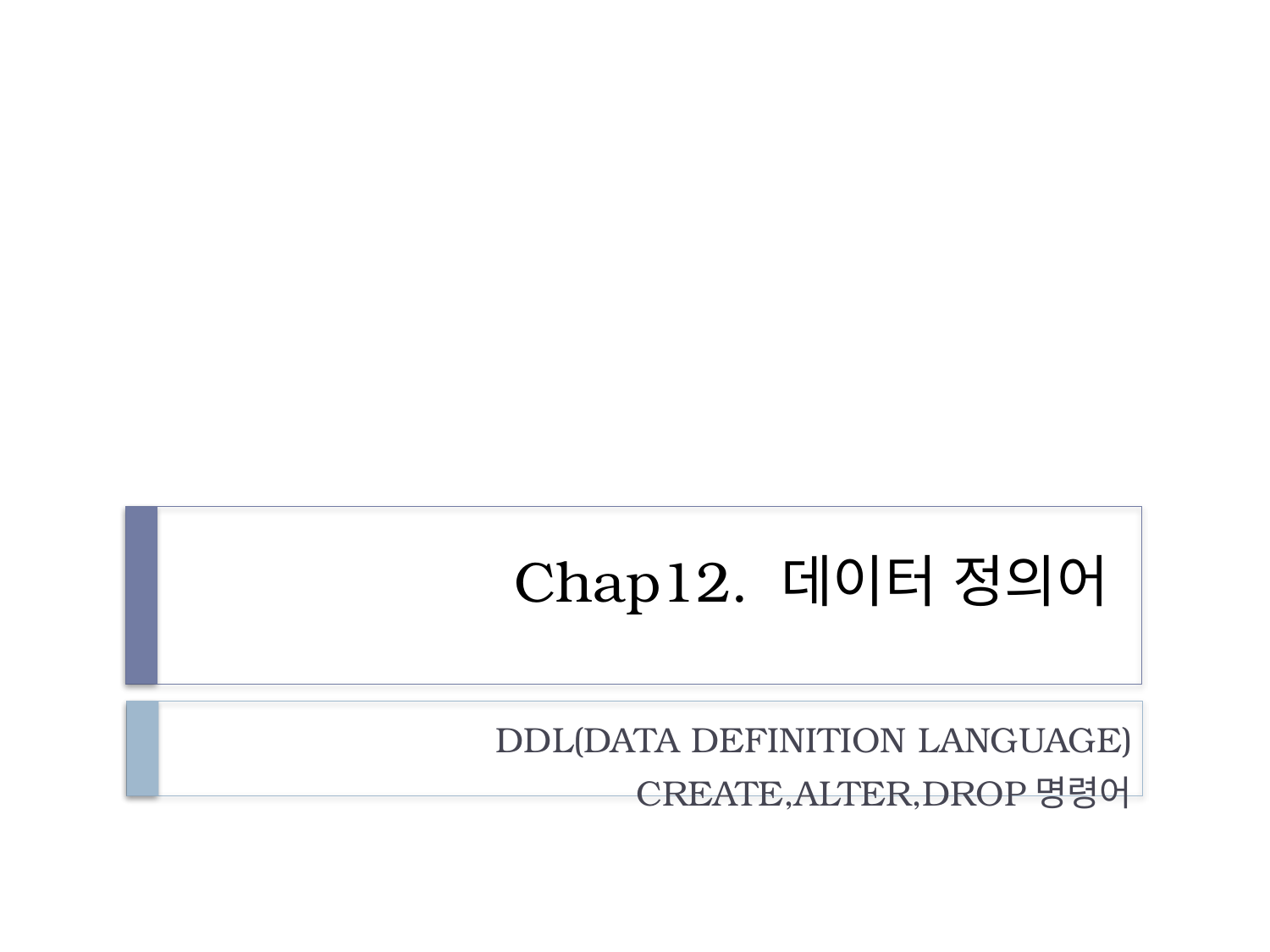

# Chap12. 데이터 정의어
DDL(DATA DEFINITION LANGUAGE)
CREATE,ALTER,DROP명령어